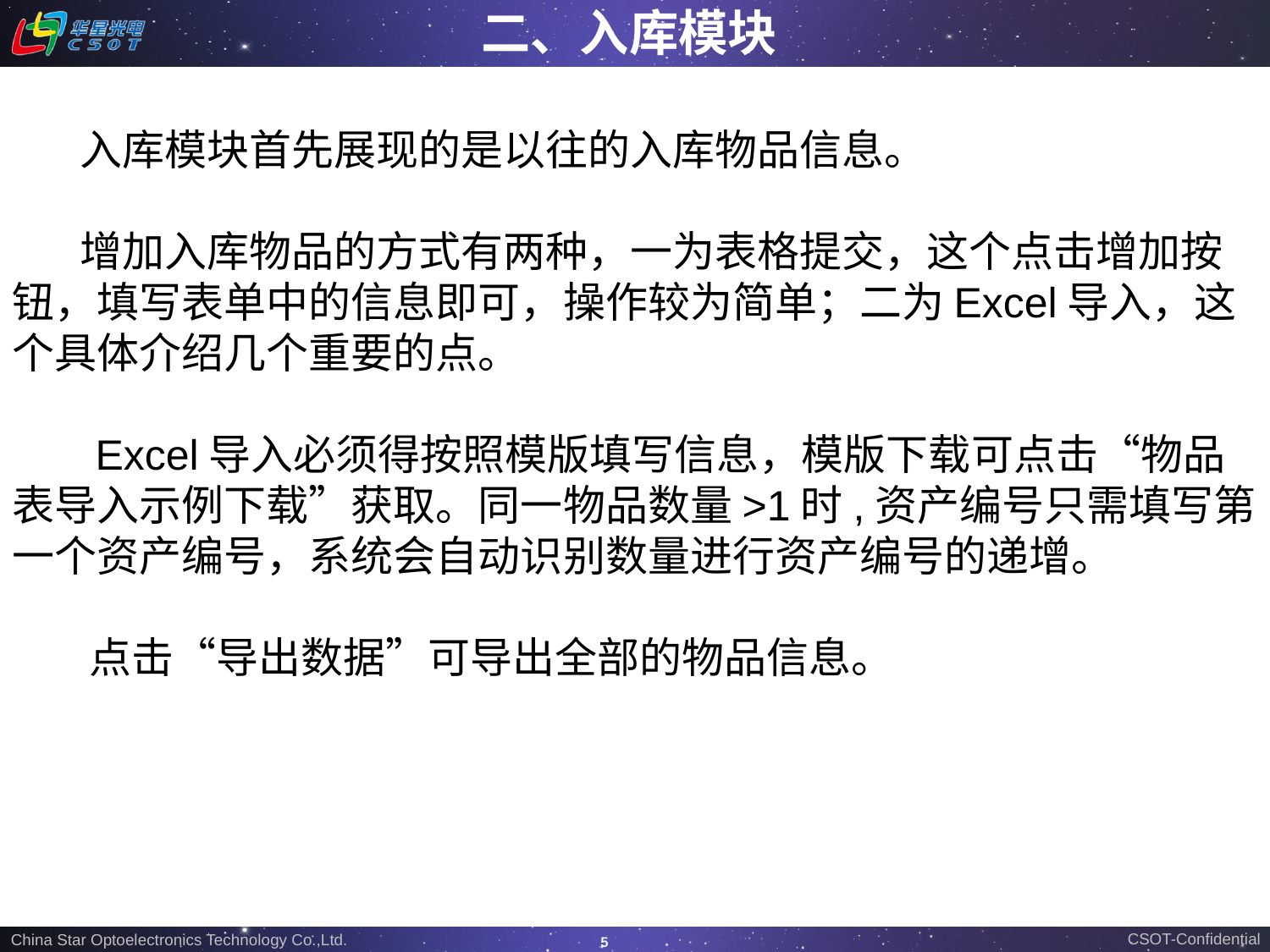

二、入库模块

      入库模块首先展现的是以往的入库物品信息。

      增加入库物品的方式有两种，一为表格提交，这个点击增加按钮，填写表单中的信息即可，操作较为简单；二为Excel导入，这个具体介绍几个重要的点。

       Excel导入必须得按照模版填写信息，模版下载可点击“物品表导入示例下载”获取。同一物品数量>1时,资产编号只需填写第一个资产编号，系统会自动识别数量进行资产编号的递增。

       点击“导出数据”可导出全部的物品信息。